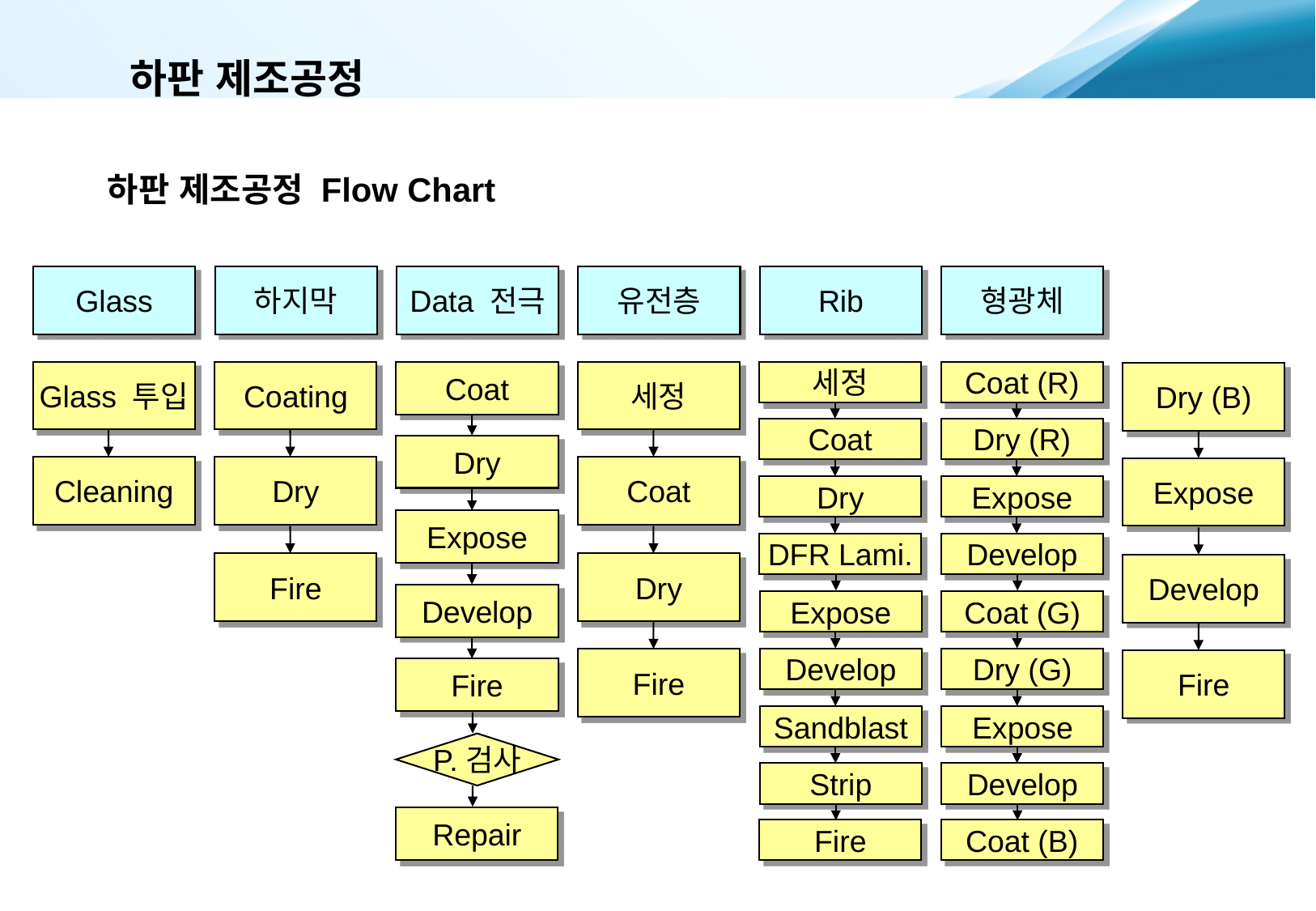

# 하판 제조공정
하판 제조공정 Flow Chart
하지막
Coating

Dry

Fire
유전층
세정

Coat

Dry

Fire
Glass
Glass 투입

Cleaning
Data 전극
Coat

Dry

Expose

Develop

Fire

P.검사

Repair
Rib
세정

Coat

Dry

DFR Lami.

Expose

Develop

Sandblast

Strip

Fire
형광체
Coat (R)

Dry (R)

Expose

Develop

Coat (G)

Dry (G)

Expose

Develop

Coat (B)
Dry (B)

Expose

Develop

Fire